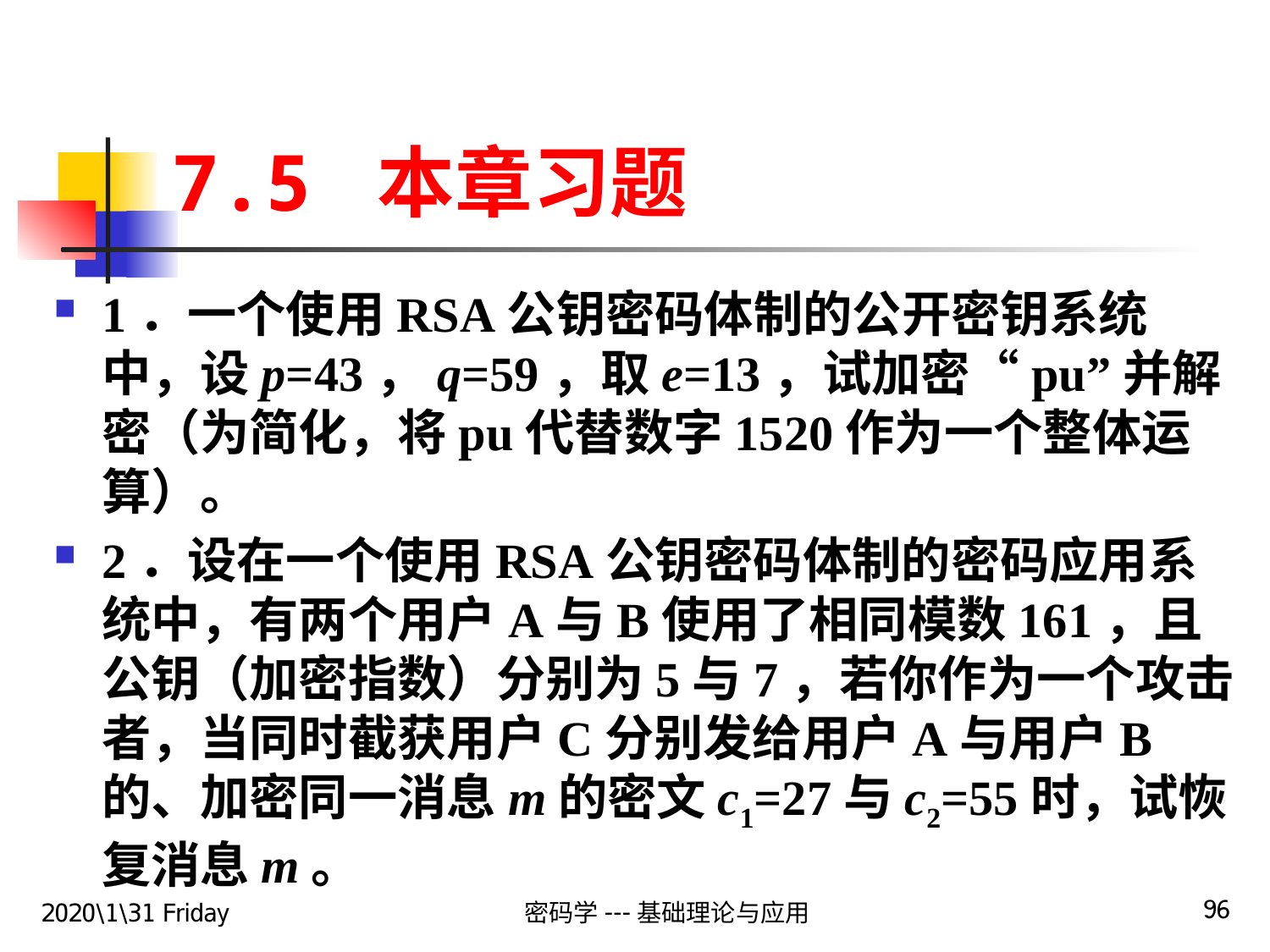

# 7.5 本章习题
1．一个使用RSA公钥密码体制的公开密钥系统中，设p=43，q=59，取e=13，试加密“pu”并解密（为简化，将pu代替数字1520作为一个整体运算）。
2．设在一个使用RSA公钥密码体制的密码应用系统中，有两个用户A与B使用了相同模数161，且公钥（加密指数）分别为5与7，若你作为一个攻击者，当同时截获用户C分别发给用户A与用户B的、加密同一消息m的密文c1=27与c2=55时，试恢复消息m。

96
2020\1\31 Friday
密码学---基础理论与应用